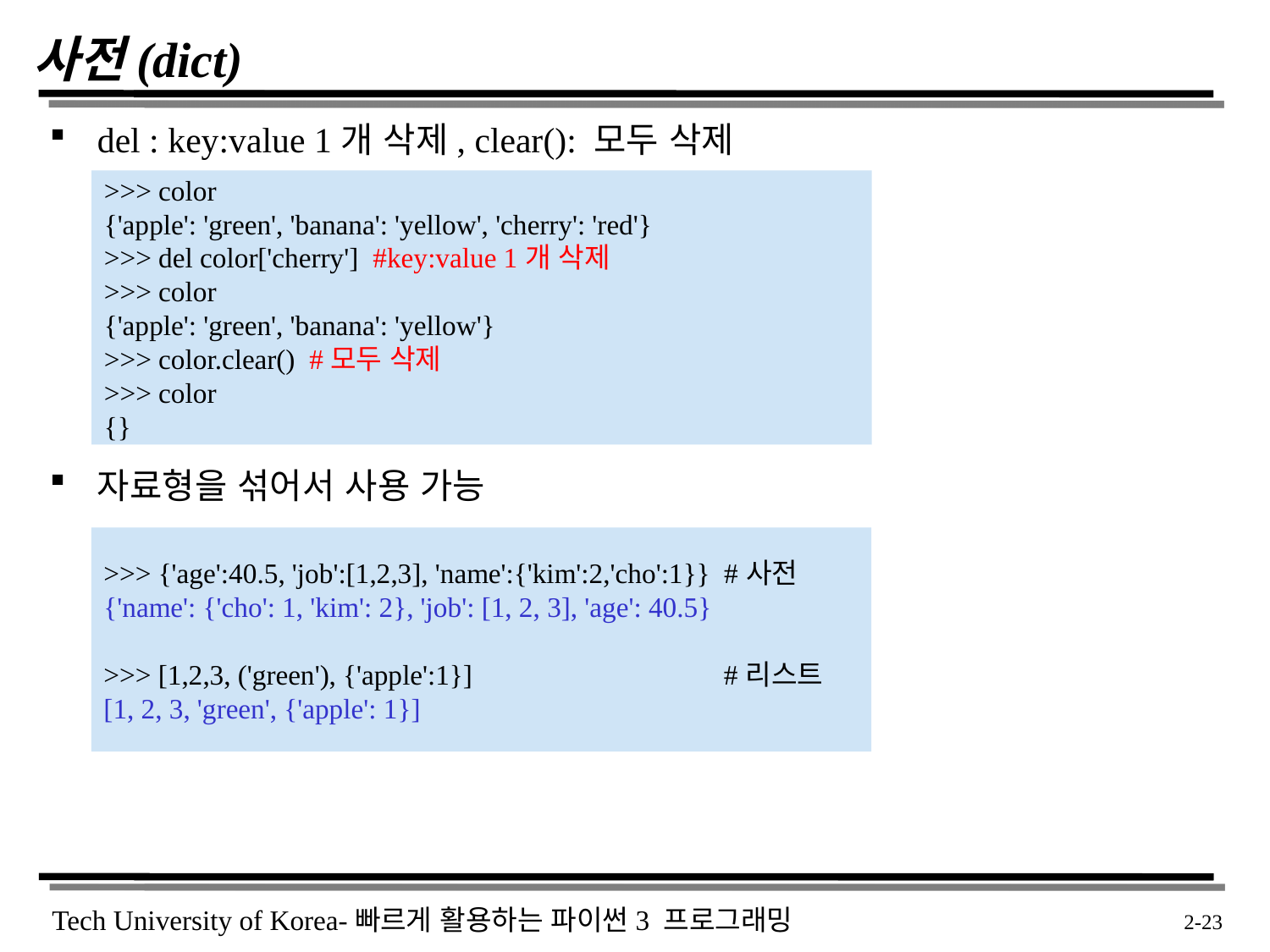

# 사전(dict)
del : key:value 1개 삭제, clear(): 모두 삭제

자료형을 섞어서 사용 가능

>>> color
{'apple': 'green', 'banana': 'yellow', 'cherry': 'red'}
>>> del color['cherry']  #key:value 1개 삭제
>>> color
{'apple': 'green', 'banana': 'yellow'}
>>> color.clear()  #모두 삭제
>>> color
{}
>>> {'age':40.5, 'job':[1,2,3], 'name':{'kim':2,'cho':1}}  #사전
{'name': {'cho': 1, 'kim': 2}, 'job': [1, 2, 3], 'age': 40.5}

>>> [1,2,3, ('green'), {'apple':1}]                                    #리스트
[1, 2, 3, 'green', {'apple': 1}]
 2-23